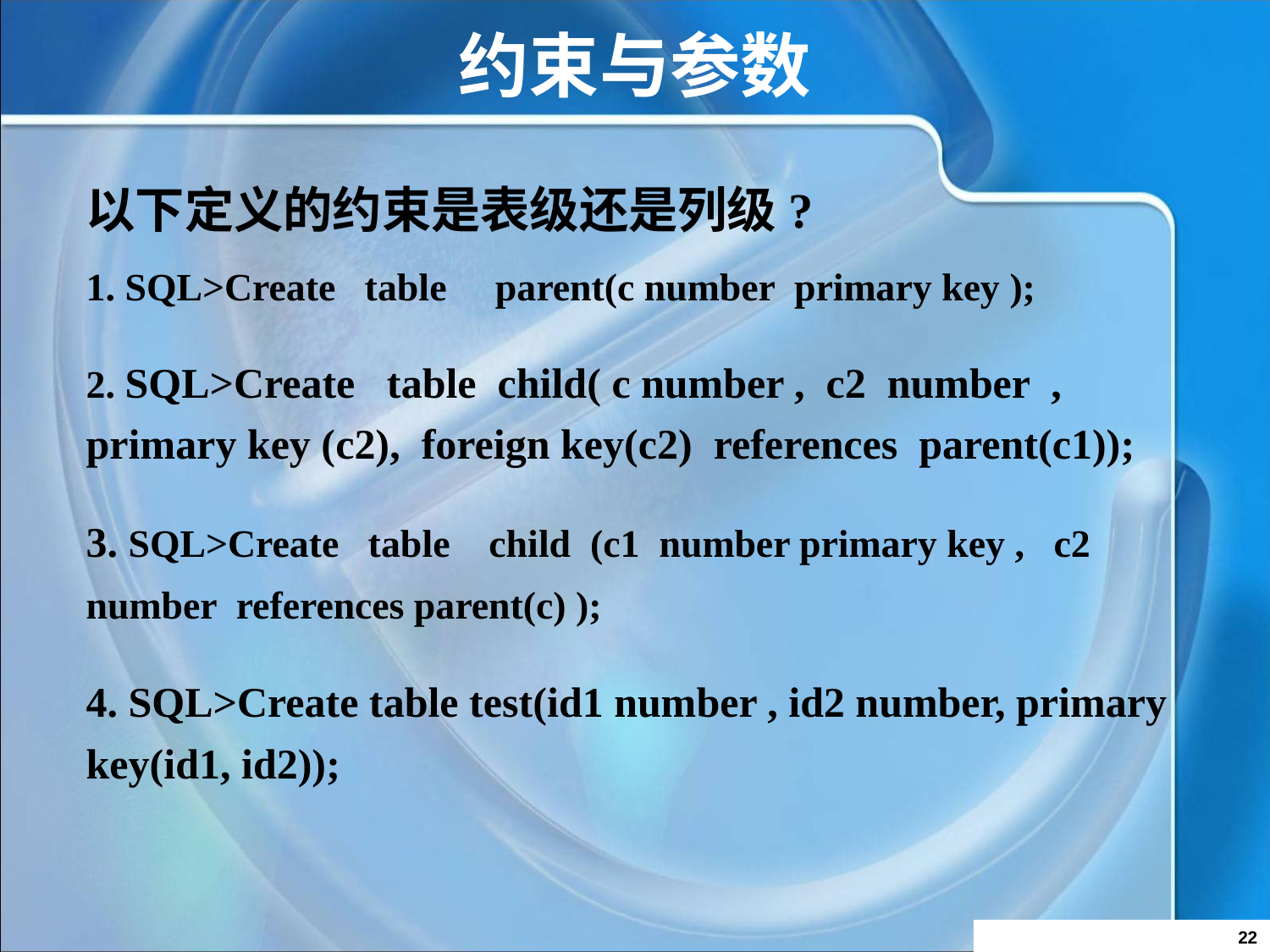

约束与参数
以下定义的约束是表级还是列级?
1. SQL>Create   table     parent(c number  primary key );
2. SQL>Create   table  child( c number ,  c2  number  , primary key (c2),  foreign key(c2)  references  parent(c1));
3. SQL>Create   table    child  (c1  number primary key ,   c2 number  references parent(c) );
4. SQL>Create table test(id1 number , id2 number, primary key(id1, id2));
22